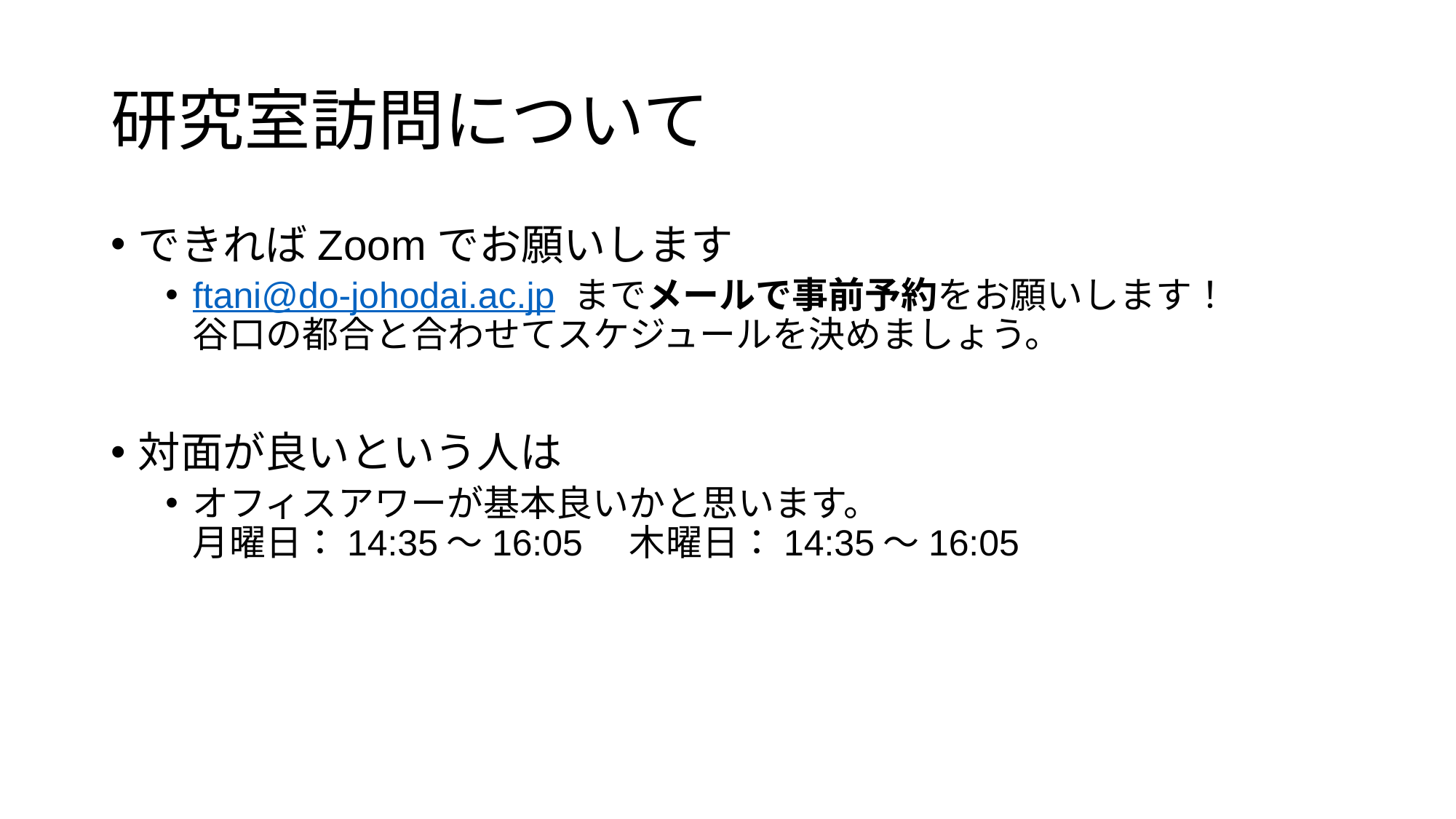

# 研究室訪問について
できればZoomでお願いします
ftani@do-johodai.ac.jp までメールで事前予約をお願いします！
谷口の都合と合わせてスケジュールを決めましょう。

対面が良いという人は
オフィスアワーが基本良いかと思います。
月曜日：14:35～16:05	木曜日：14:35～16:05